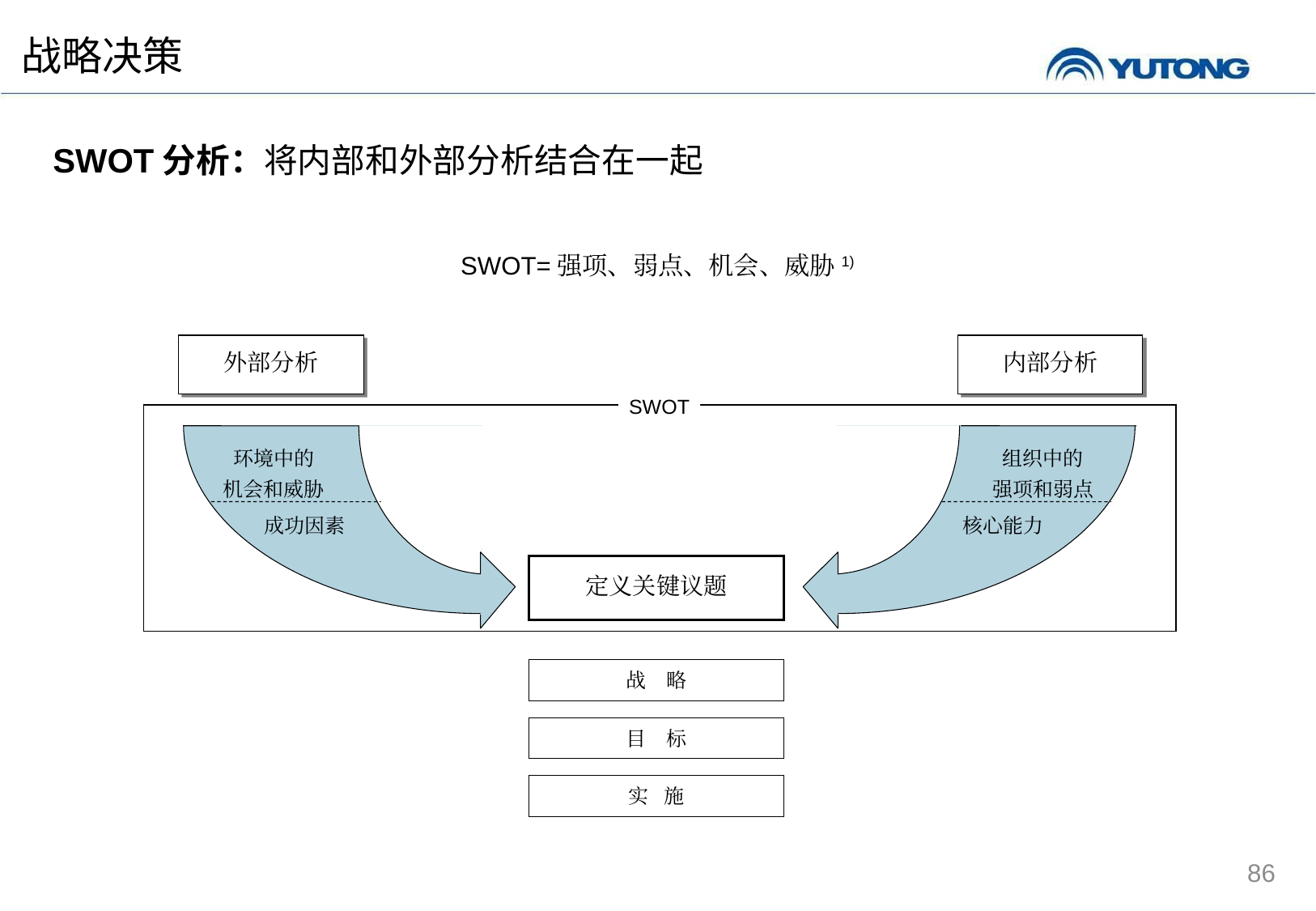

战略决策
SWOT分析：将内部和外部分析结合在一起
SWOT=强项、弱点、机会、威胁1)
外部分析
内部分析
SWOT

环境中的
机会和威胁
组织中的
强项和弱点

成功因素
核心能力
定义关键议题
战    略
目    标
实   施
86